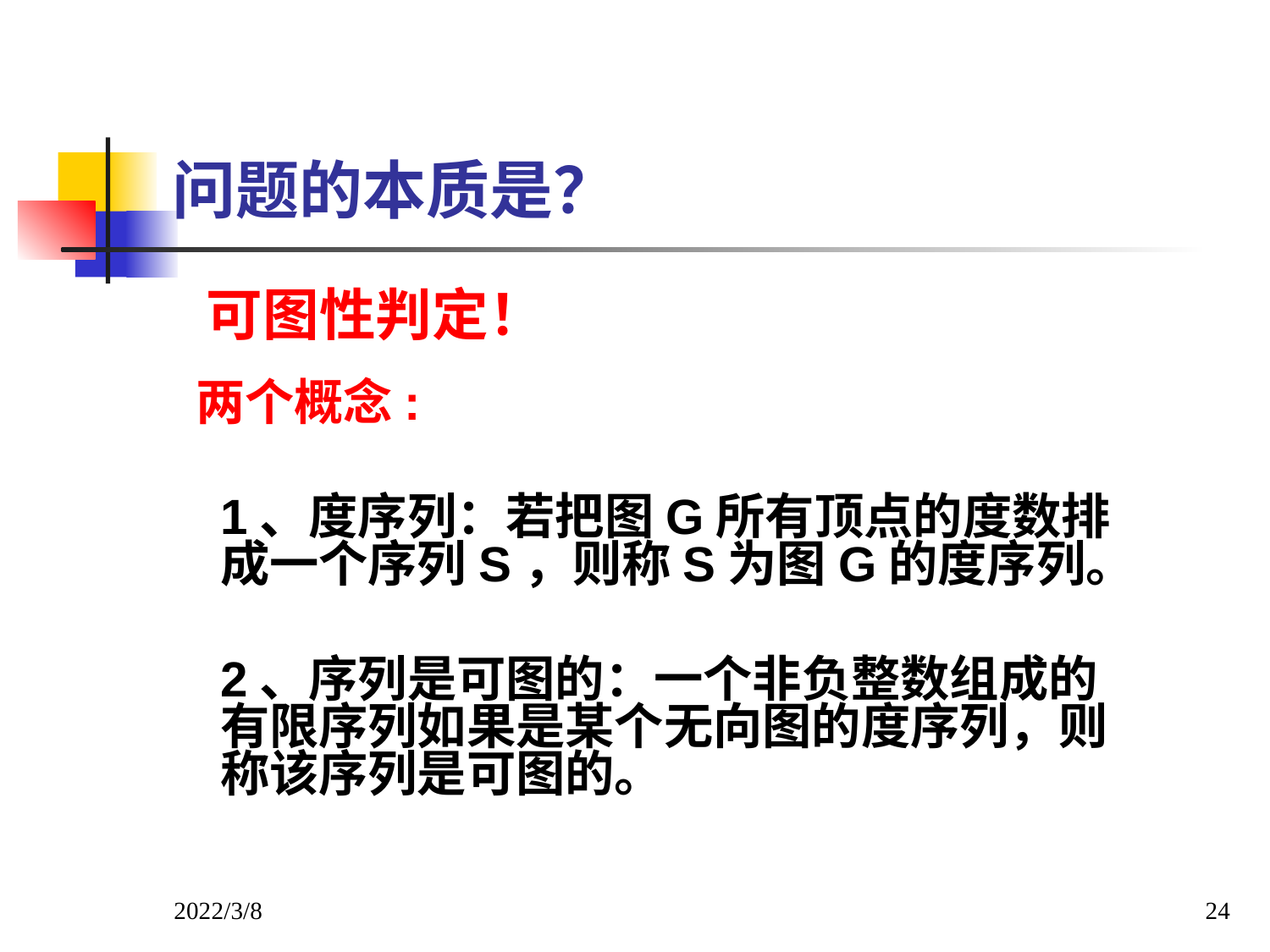

# 问题的本质是？
 可图性判定！
 两个概念:

	1、度序列：若把图G所有顶点的度数排成一个序列S，则称S为图G的度序列。

	2、序列是可图的：一个非负整数组成的有限序列如果是某个无向图的度序列，则称该序列是可图的。
2022/3/8
24